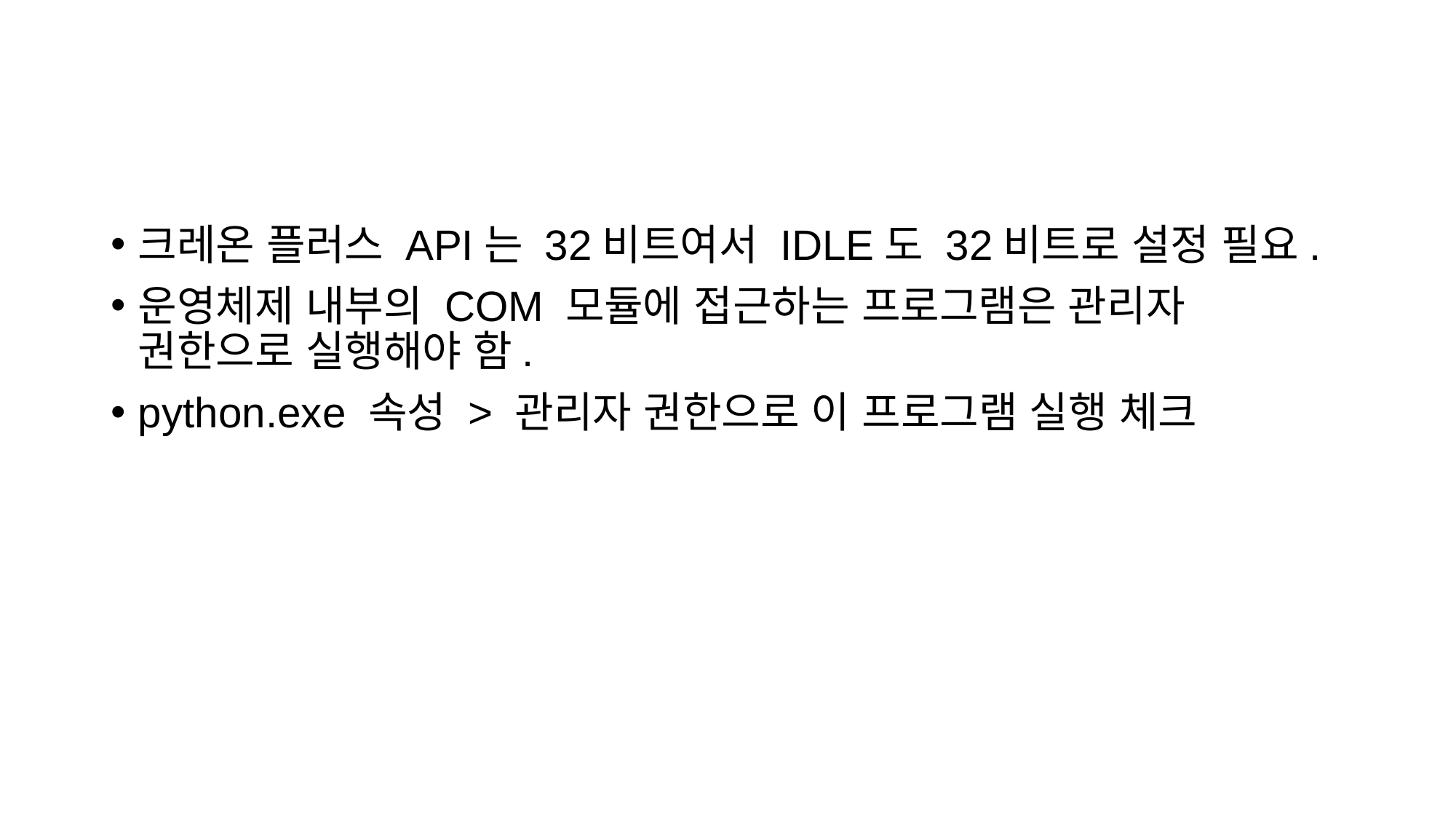

#
크레온 플러스 API는 32비트여서 IDLE도 32비트로 설정 필요.
운영체제 내부의 COM 모듈에 접근하는 프로그램은 관리자 권한으로 실행해야 함.
python.exe 속성 > 관리자 권한으로 이 프로그램 실행 체크